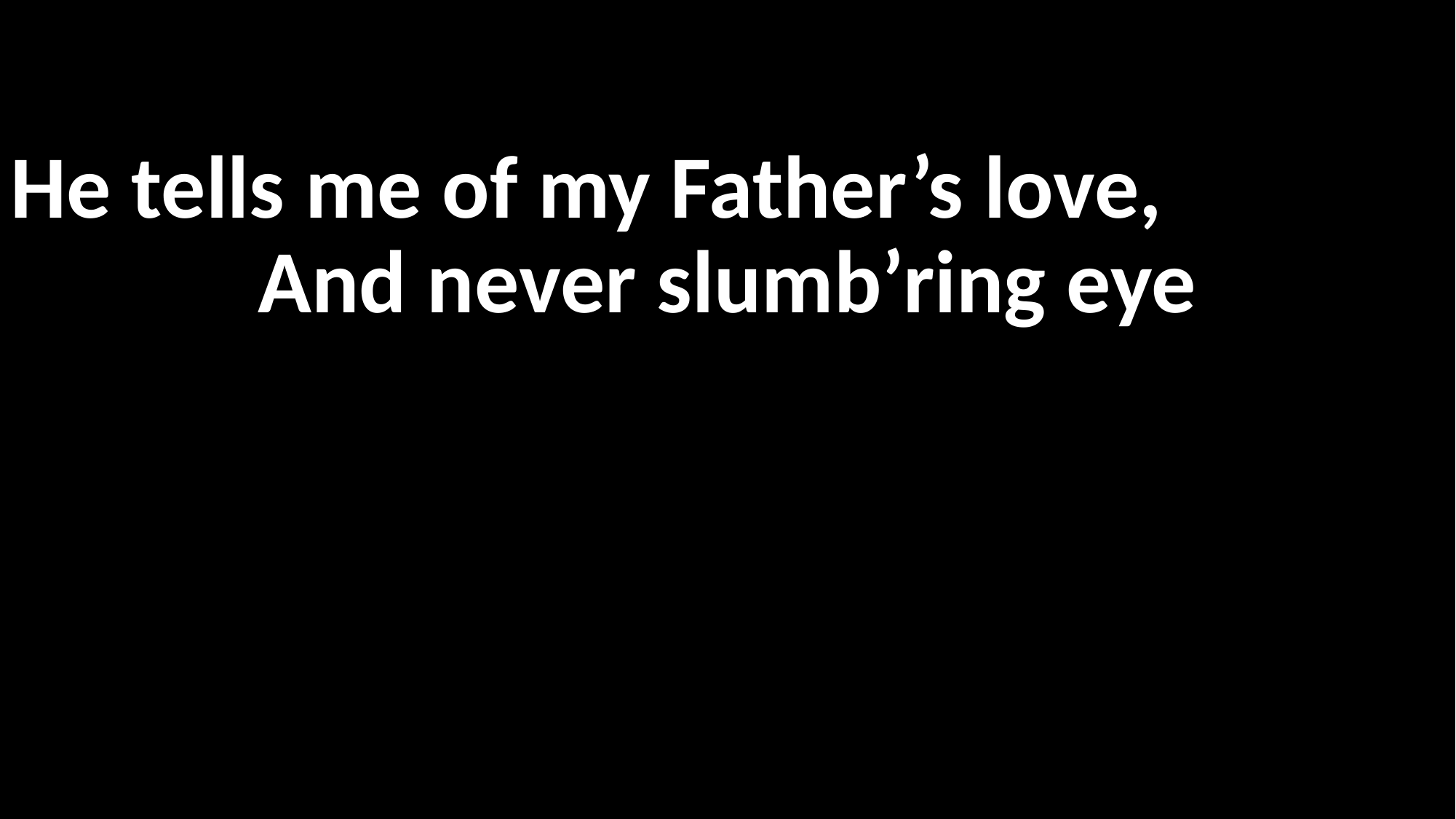

He tells me of my Father’s love,
And never slumb’ring eye
내 주는 자비하셔서
늘 함께 계시고